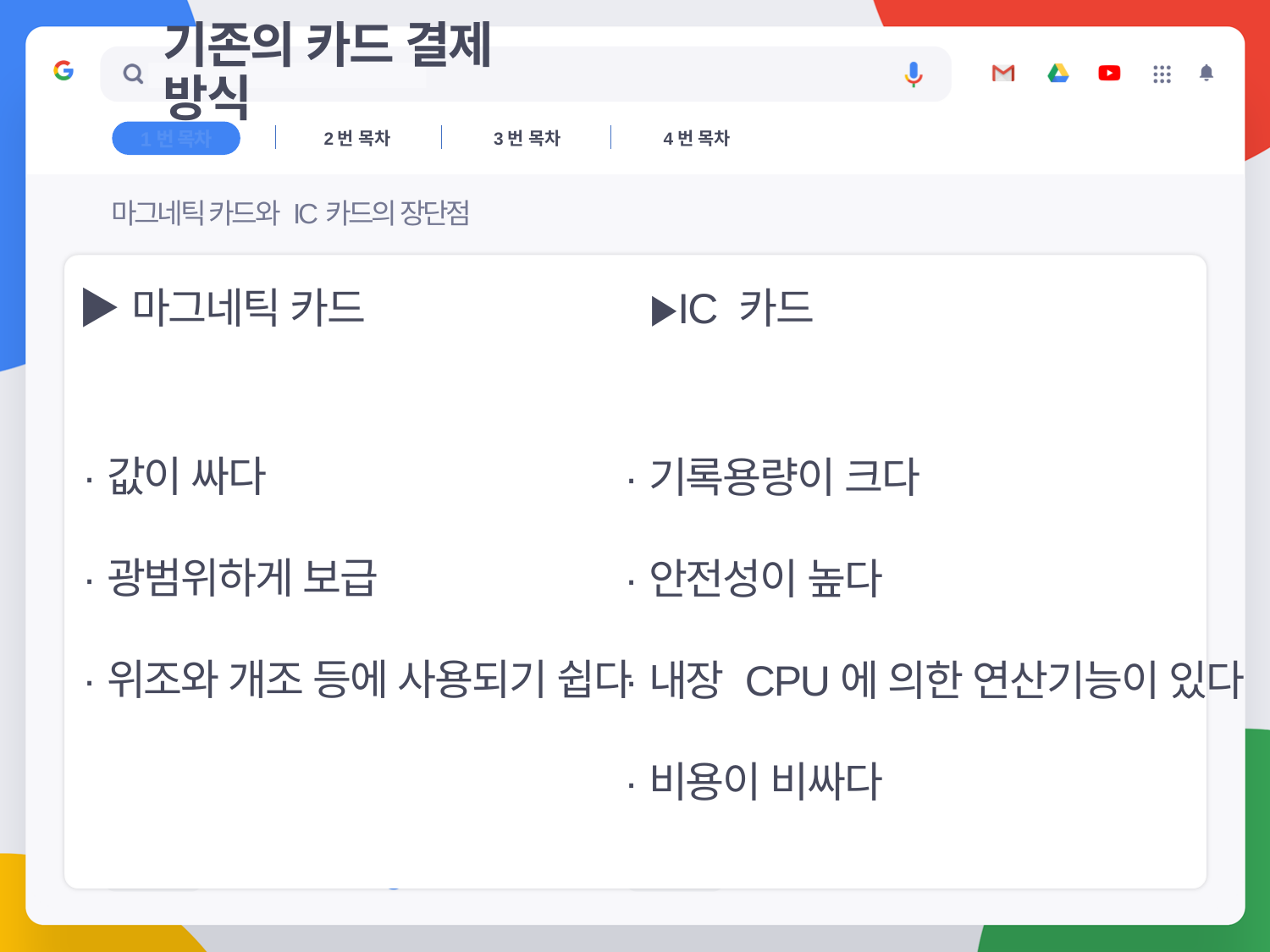

# 기존의 카드 결제 방식

2번 목차
3번 목차
4번 목차
1번 목차
마그네틱 카드와 IC카드의 장단점
▶마그네틱 카드

▶IC 카드

·값이 싸다

·광범위하게 보급

·위조와 개조 등에 사용되기 쉽다

·기록용량이 크다

·안전성이 높다

·내장 CPU에 의한 연산기능이 있다

·비용이 비싸다